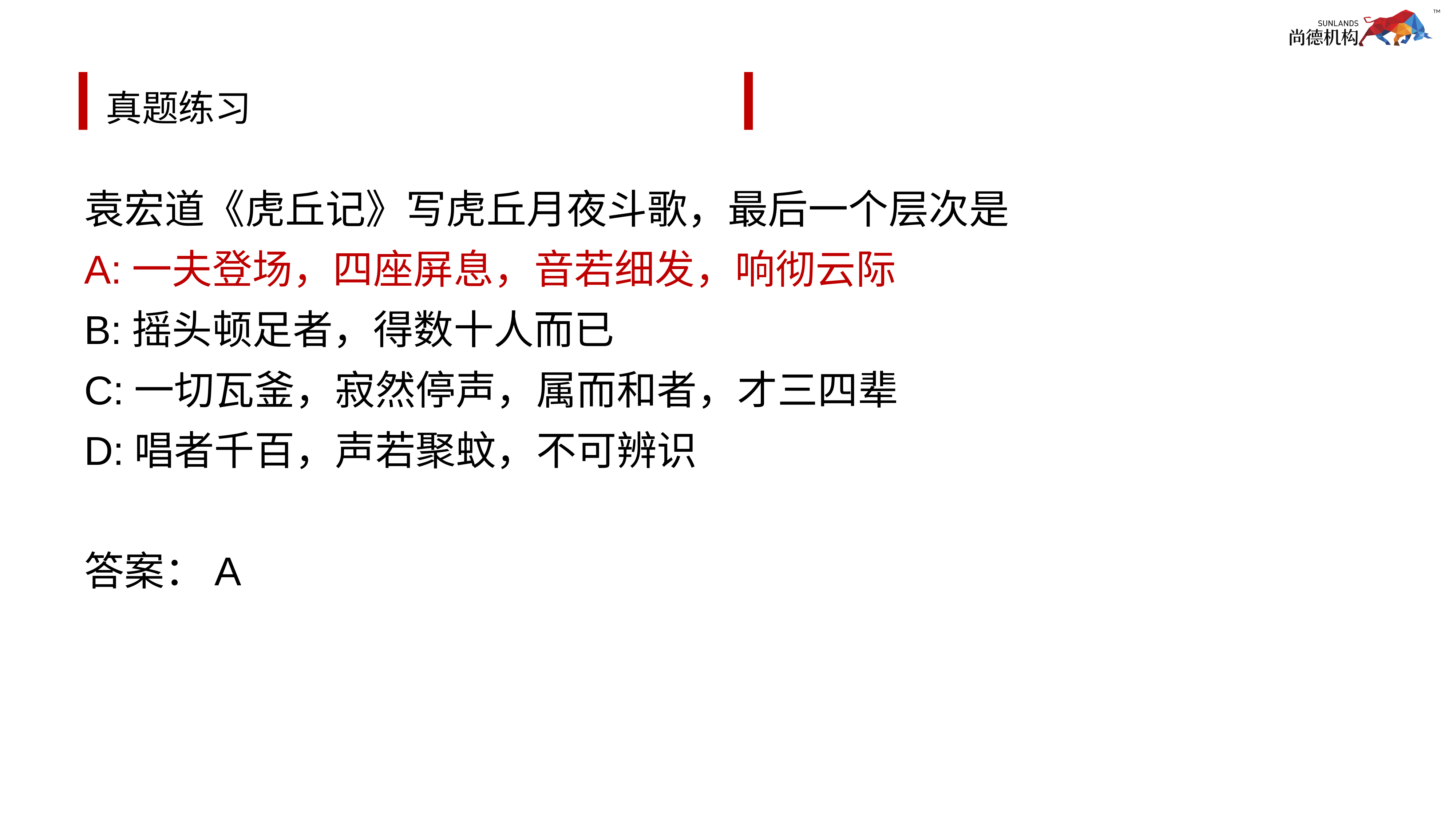

# 真题练习
袁宏道《虎丘记》写虎丘月夜斗歌，最后一个层次是
A:一夫登场，四座屏息，音若细发，响彻云际
B:摇头顿足者，得数十人而已
C:一切瓦釜，寂然停声，属而和者，才三四辈
D:唱者千百，声若聚蚊，不可辨识

答案：A